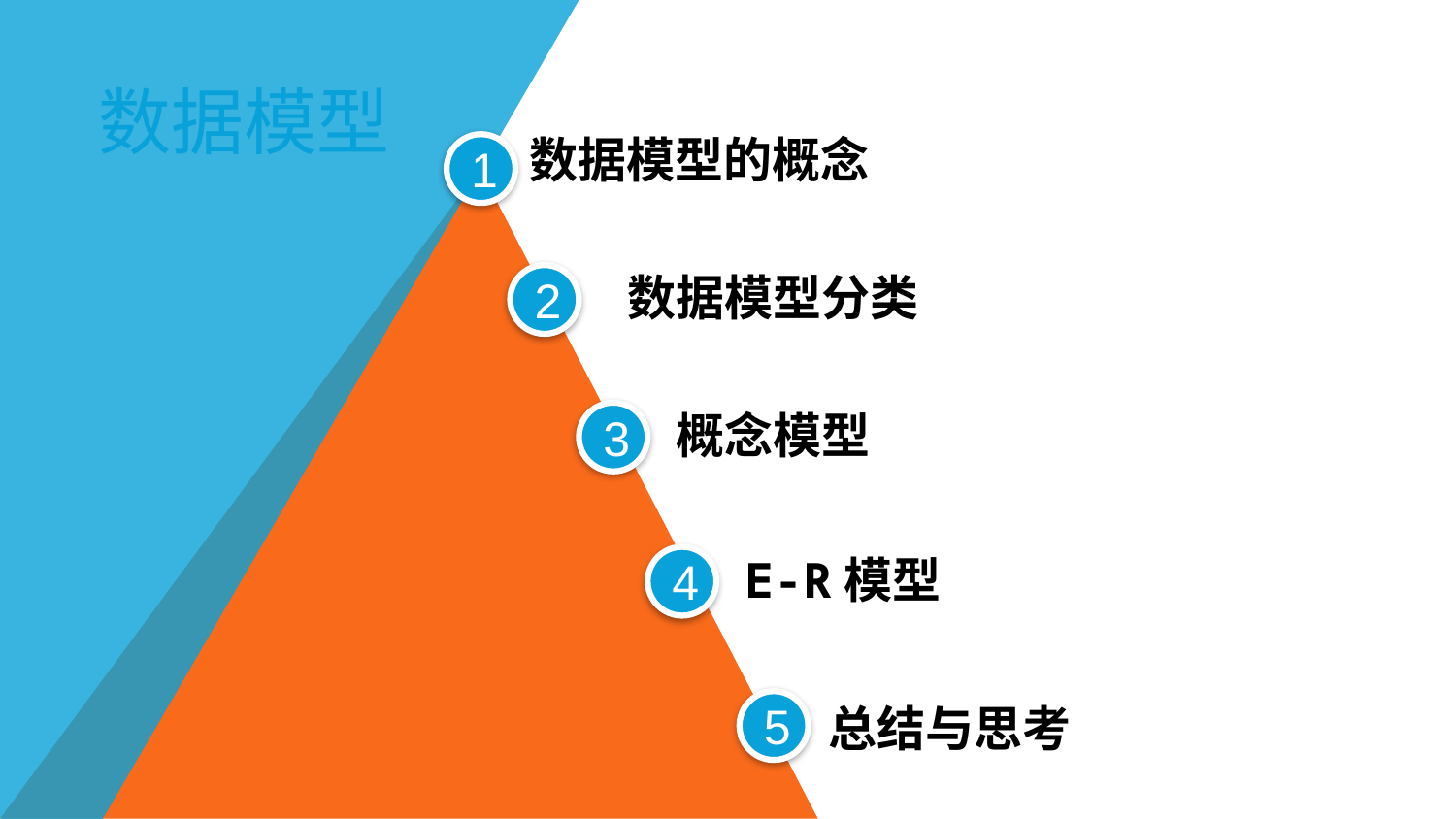

数据模型
数据模型的概念
1
数据模型分类
2
概念模型
3
E-R模型
4
总结与思考
5